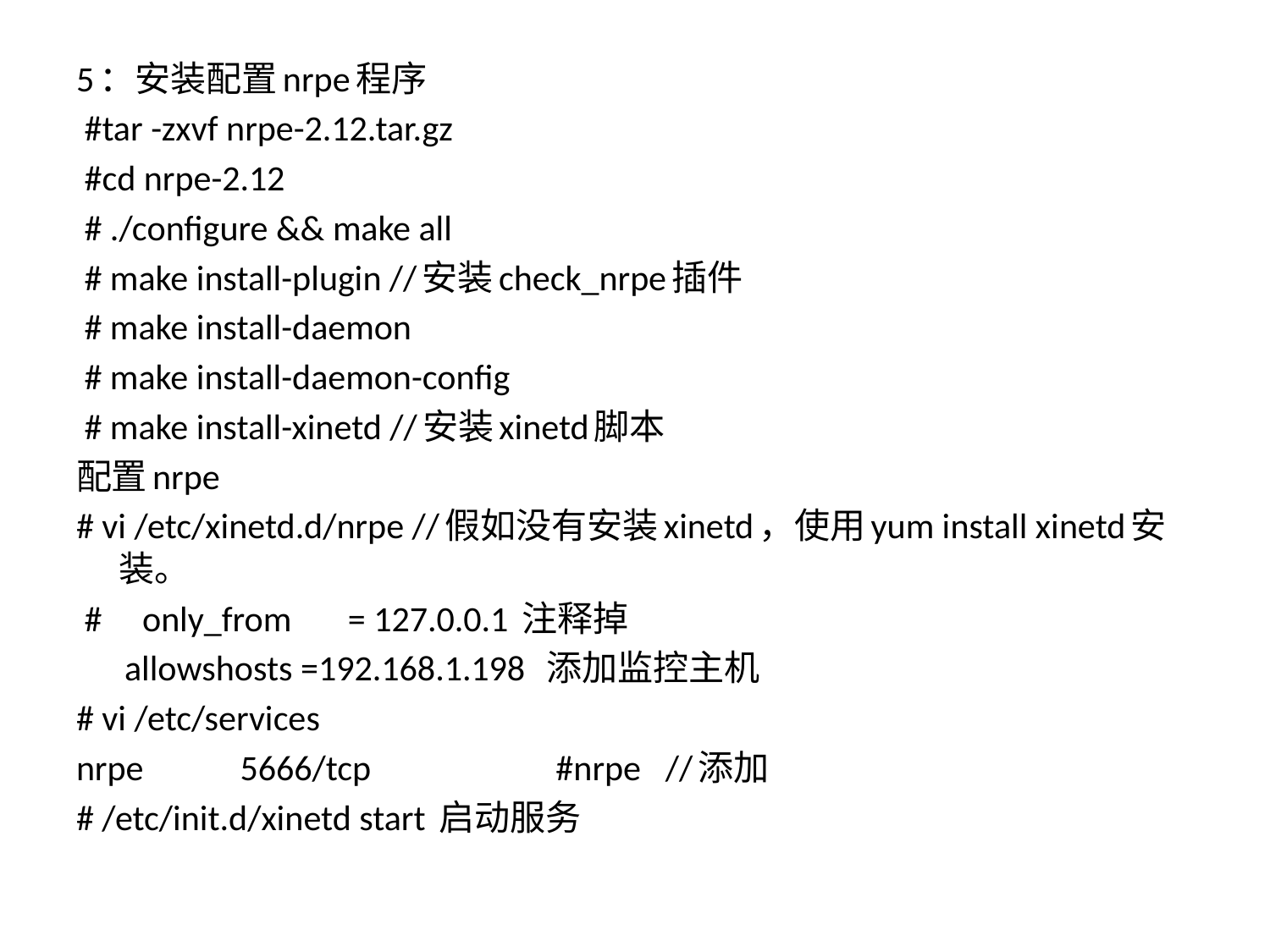

#
5：安装配置nrpe程序
 #tar -zxvf nrpe-2.12.tar.gz
 #cd nrpe-2.12
 # ./configure && make all
 # make install-plugin //安装check_nrpe插件
 # make install-daemon
 # make install-daemon-config
 # make install-xinetd //安装xinetd脚本
配置nrpe
# vi /etc/xinetd.d/nrpe //假如没有安装xinetd，使用yum install xinetd安装。
 #     only_from       = 127.0.0.1 注释掉
      allowshosts =192.168.1.198  添加监控主机
# vi /etc/services
nrpe            5666/tcp                       #nrpe   //添加
# /etc/init.d/xinetd start 启动服务